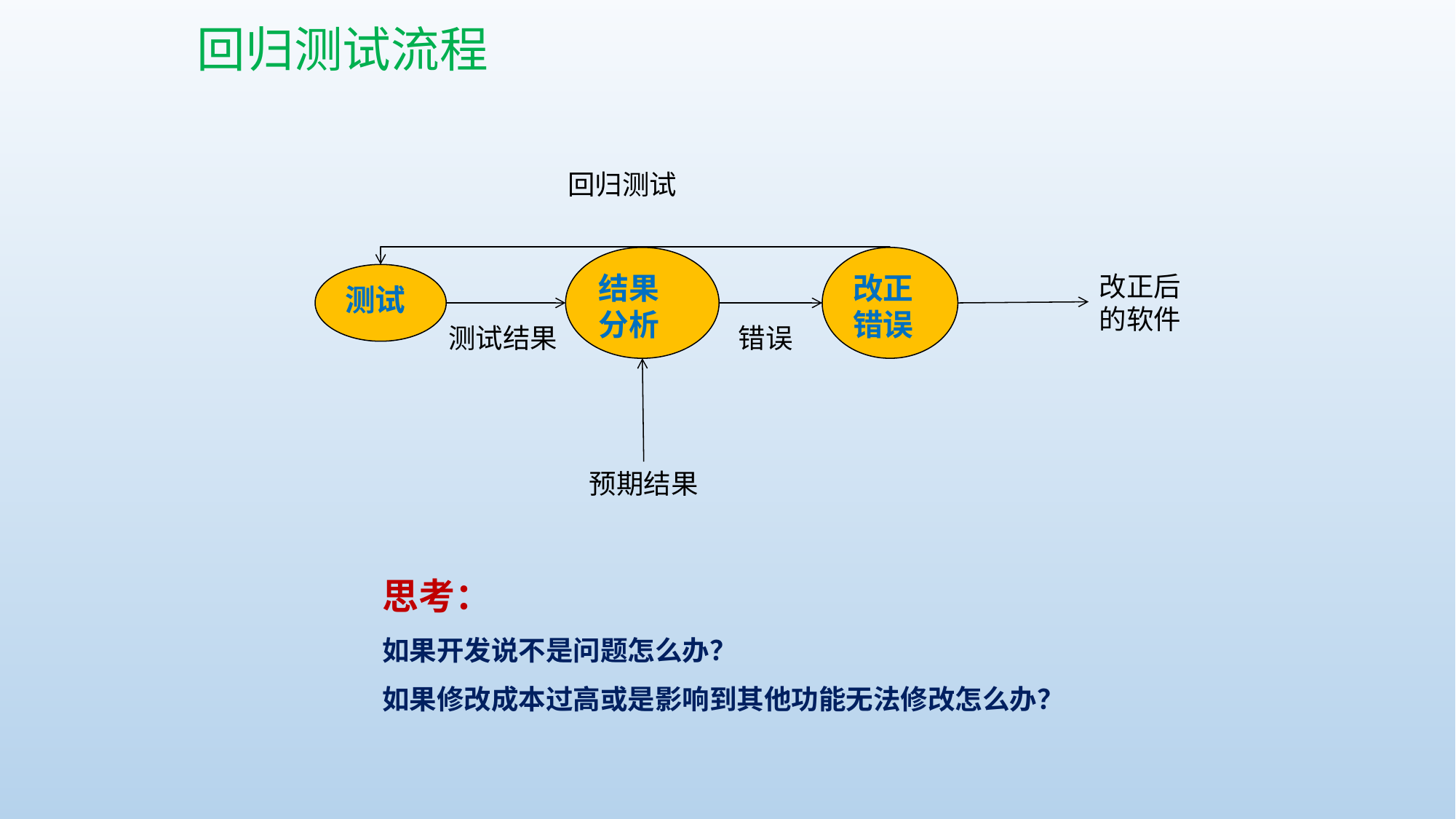

回归测试流程
回归测试
结果分析
改正错误
改正后的软件
测试
测试结果
错误
预期结果
思考：
如果开发说不是问题怎么办？
如果修改成本过高或是影响到其他功能无法修改怎么办？